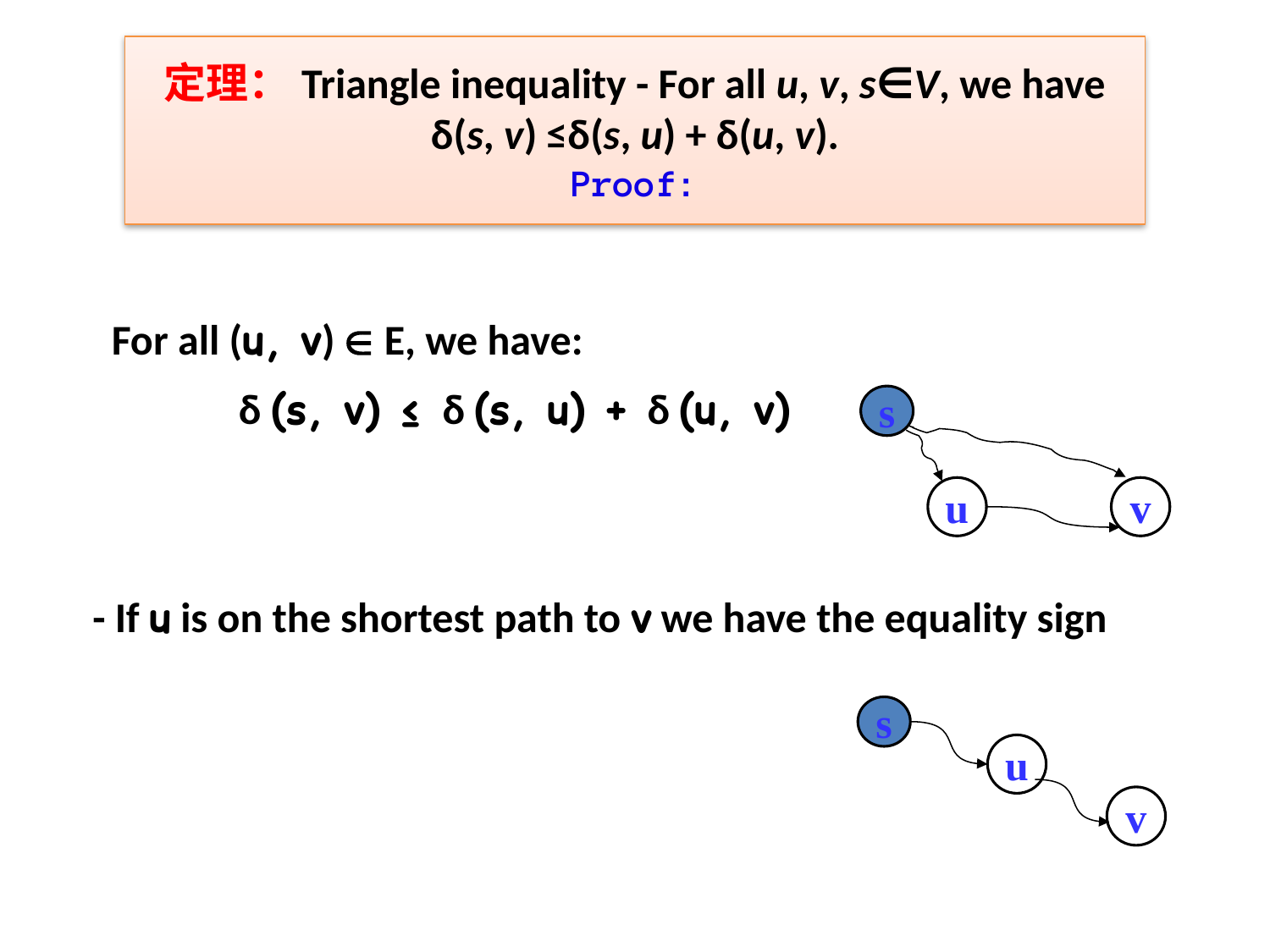

定理：Triangle inequality - For all u, v, s∈V, we have
δ(s, v) ≤δ(s, u) + δ(u, v).
Proof:

	For all (u, v) ∈ E, we have:
		δ (s, v) ≤ δ (s, u) + δ (u, v)

   - If u is on the shortest path to v we have the equality sign
s

u
v
s
u
v